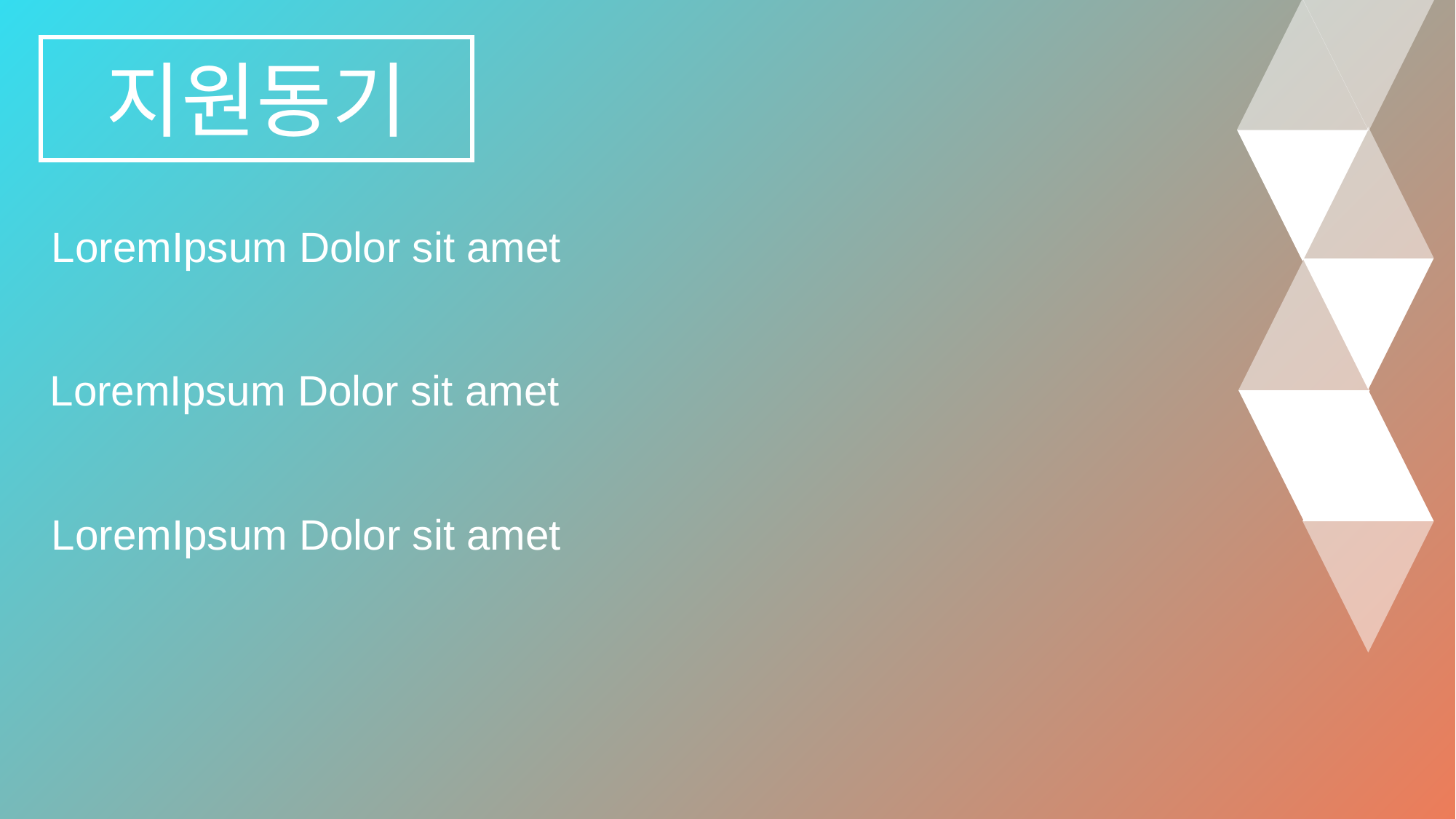

지원동기
LoremIpsum Dolor sit amet

LoremIpsum Dolor sit amet
LoremIpsum Dolor sit amet